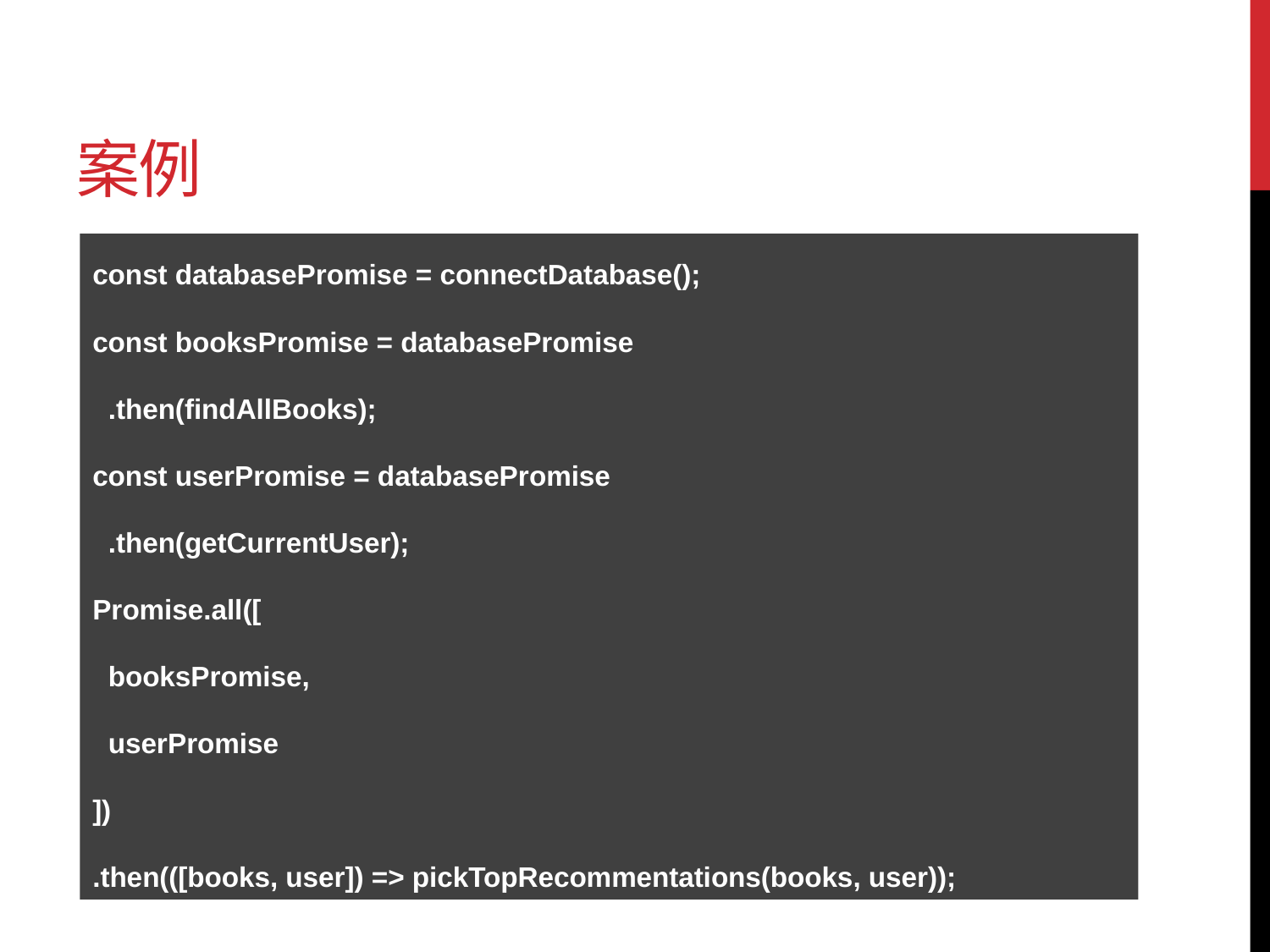

# 案例
const databasePromise = connectDatabase();
const booksPromise = databasePromise
  .then(findAllBooks);
const userPromise = databasePromise
  .then(getCurrentUser);
Promise.all([
  booksPromise,
  userPromise
])
.then(([books, user]) => pickTopRecommentations(books, user));